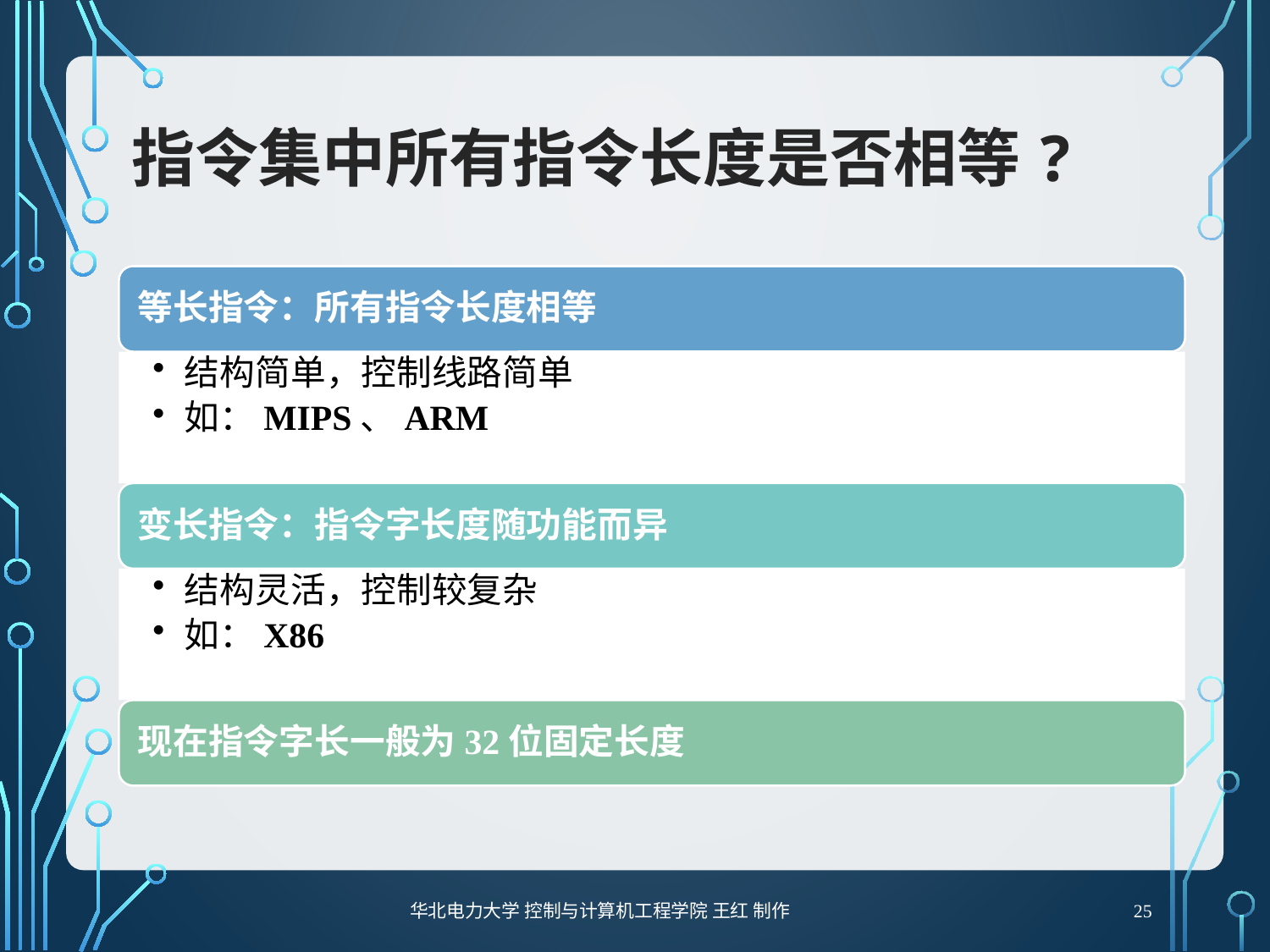

# 指令集中所有指令长度是否相等?
等长指令：所有指令长度相等
结构简单，控制线路简单
如：MIPS、ARM
变长指令：指令字长度随功能而异
结构灵活，控制较复杂
如：X86
现在指令字长一般为32位固定长度
25
华北电力大学 控制与计算机工程学院 王红 制作